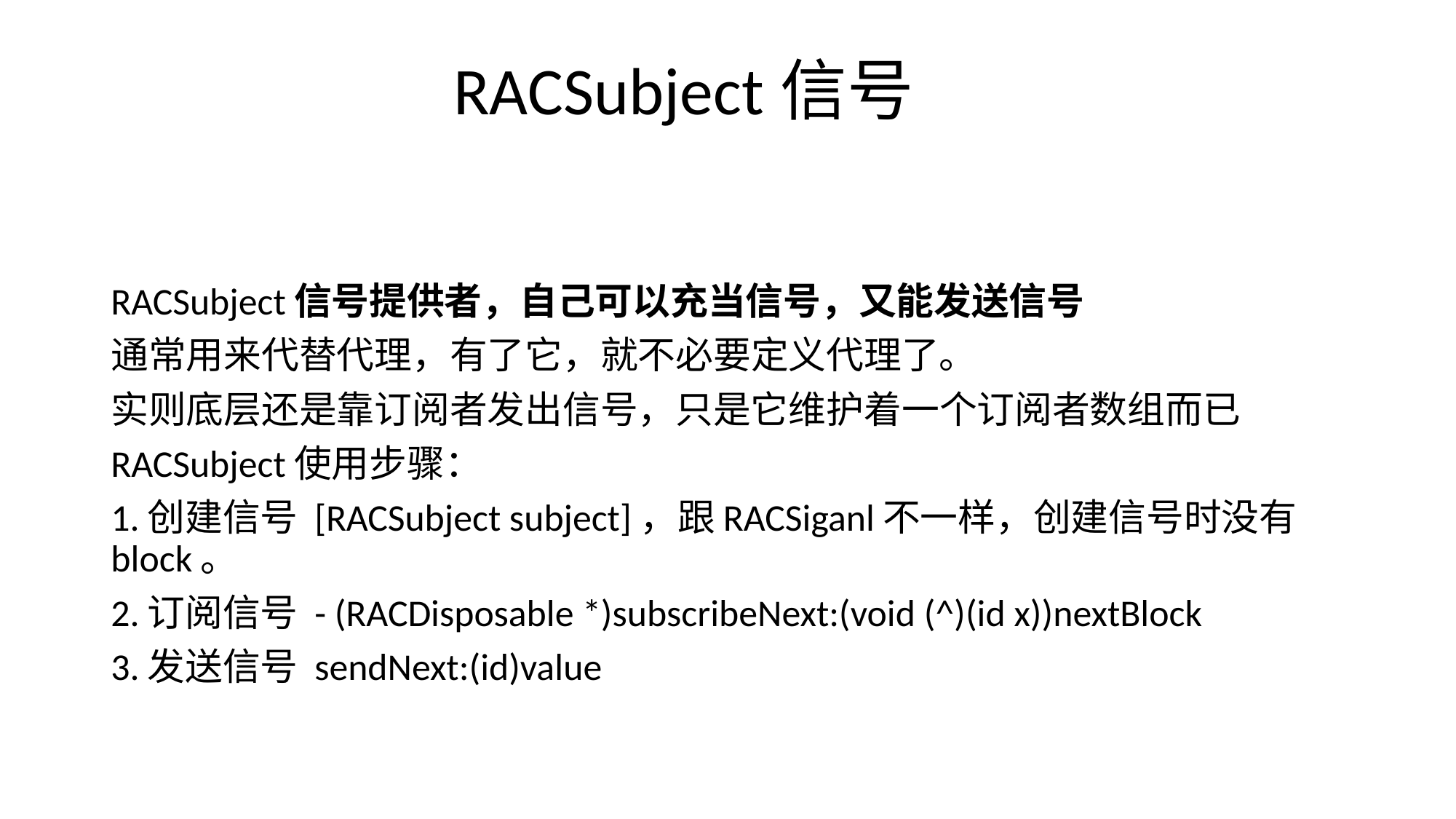

# RACSubject信号

RACSubject信号提供者，自己可以充当信号，又能发送信号
通常用来代替代理，有了它，就不必要定义代理了。
实则底层还是靠订阅者发出信号，只是它维护着一个订阅者数组而已
RACSubject使用步骤：
1.创建信号 [RACSubject subject]，跟RACSiganl不一样，创建信号时没有block。
2.订阅信号 - (RACDisposable *)subscribeNext:(void (^)(id x))nextBlock
3.发送信号 sendNext:(id)value